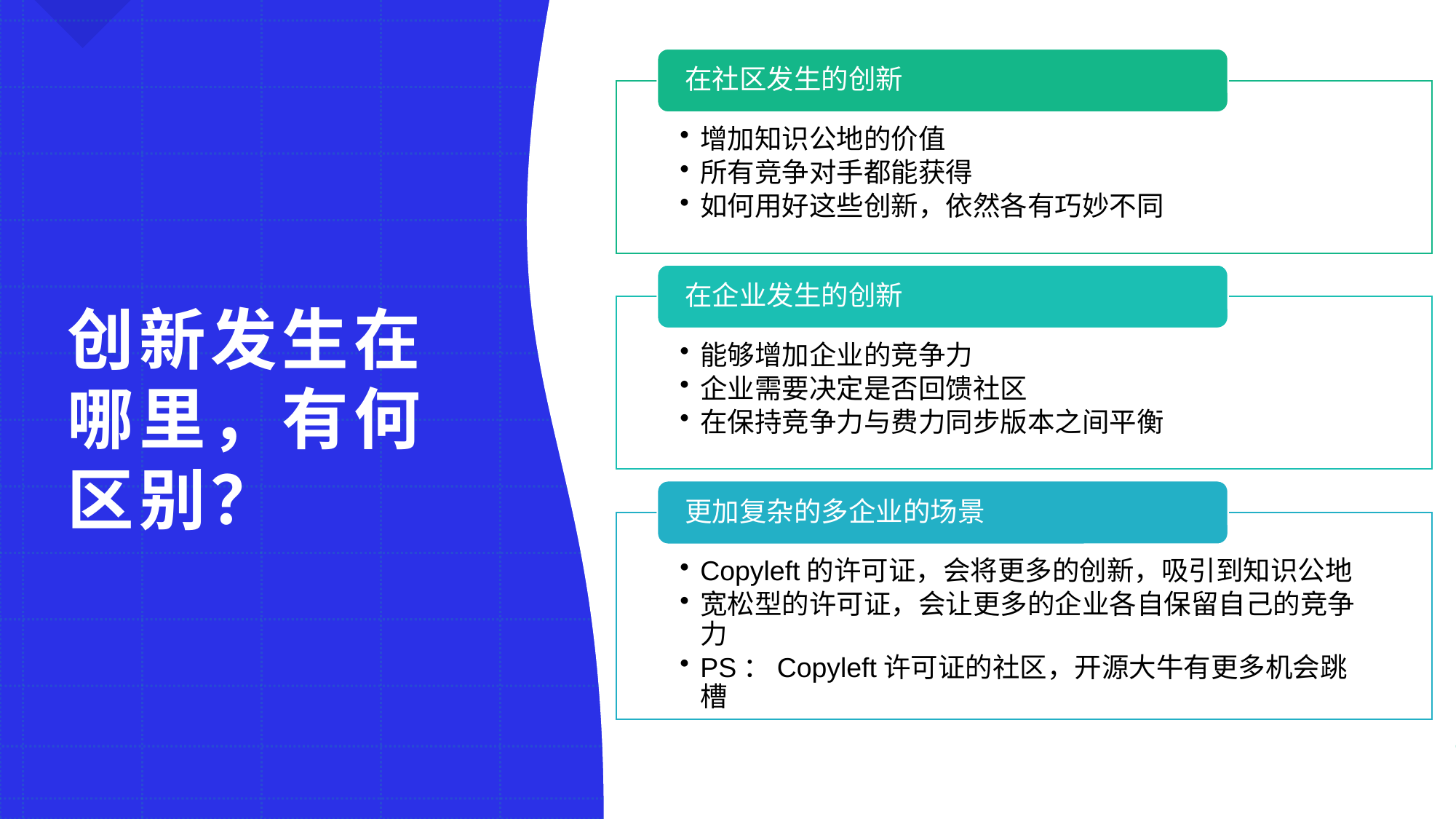

增加知识公地的价值
所有竞争对手都能获得
如何用好这些创新，依然各有巧妙不同
在社区发生的创新
能够增加企业的竞争力
企业需要决定是否回馈社区
在保持竞争力与费力同步版本之间平衡
在企业发生的创新
Copyleft的许可证，会将更多的创新，吸引到知识公地
宽松型的许可证，会让更多的企业各自保留自己的竞争力
PS：Copyleft许可证的社区，开源大牛有更多机会跳槽
更加复杂的多企业的场景
# 创新发生在哪里，有何区别？